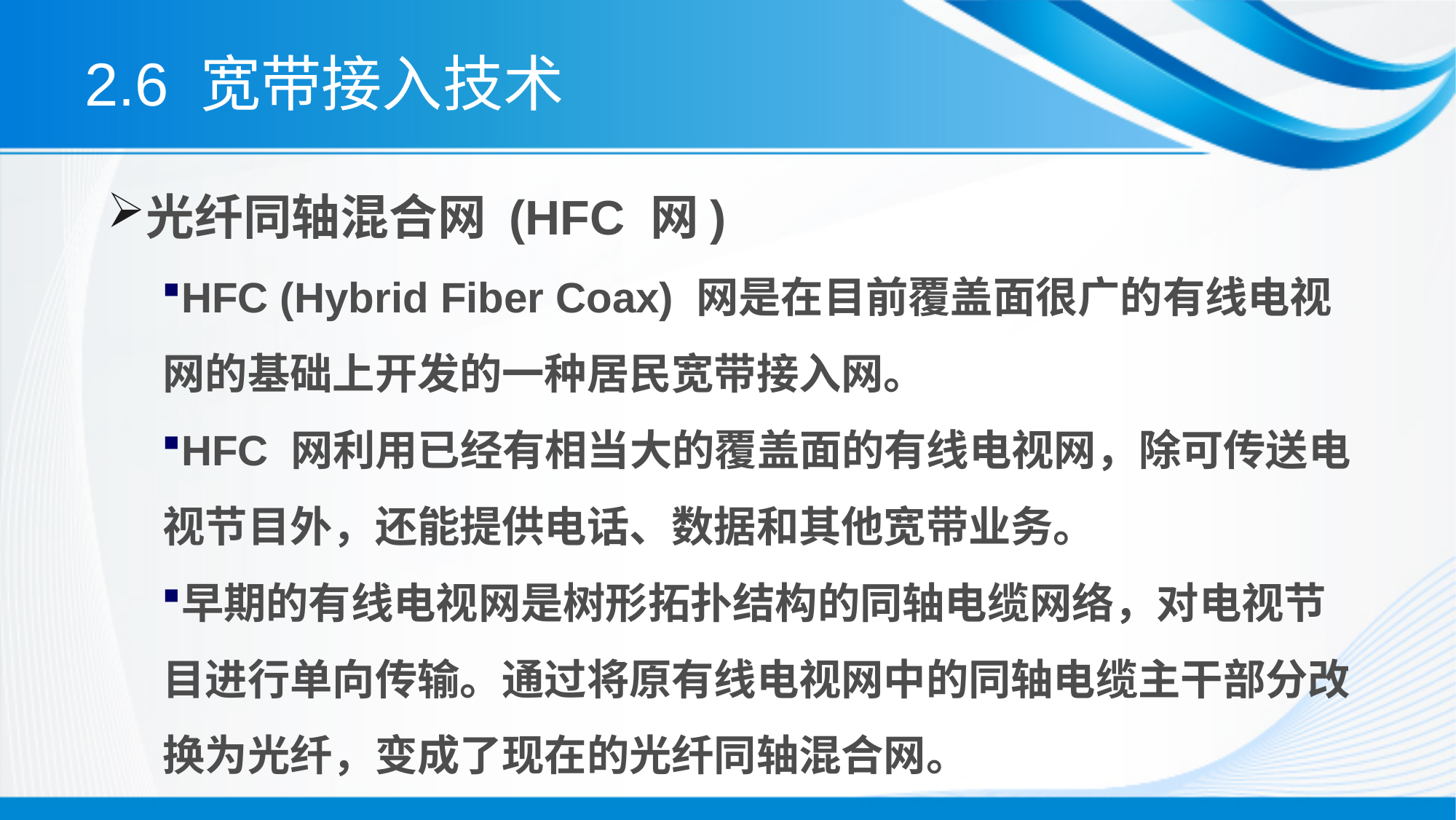

# 2.6 宽带接入技术
光纤同轴混合网 (HFC 网)
HFC (Hybrid Fiber Coax) 网是在目前覆盖面很广的有线电视网的基础上开发的一种居民宽带接入网。
HFC 网利用已经有相当大的覆盖面的有线电视网，除可传送电视节目外，还能提供电话、数据和其他宽带业务。
早期的有线电视网是树形拓扑结构的同轴电缆网络，对电视节目进行单向传输。通过将原有线电视网中的同轴电缆主干部分改换为光纤，变成了现在的光纤同轴混合网。